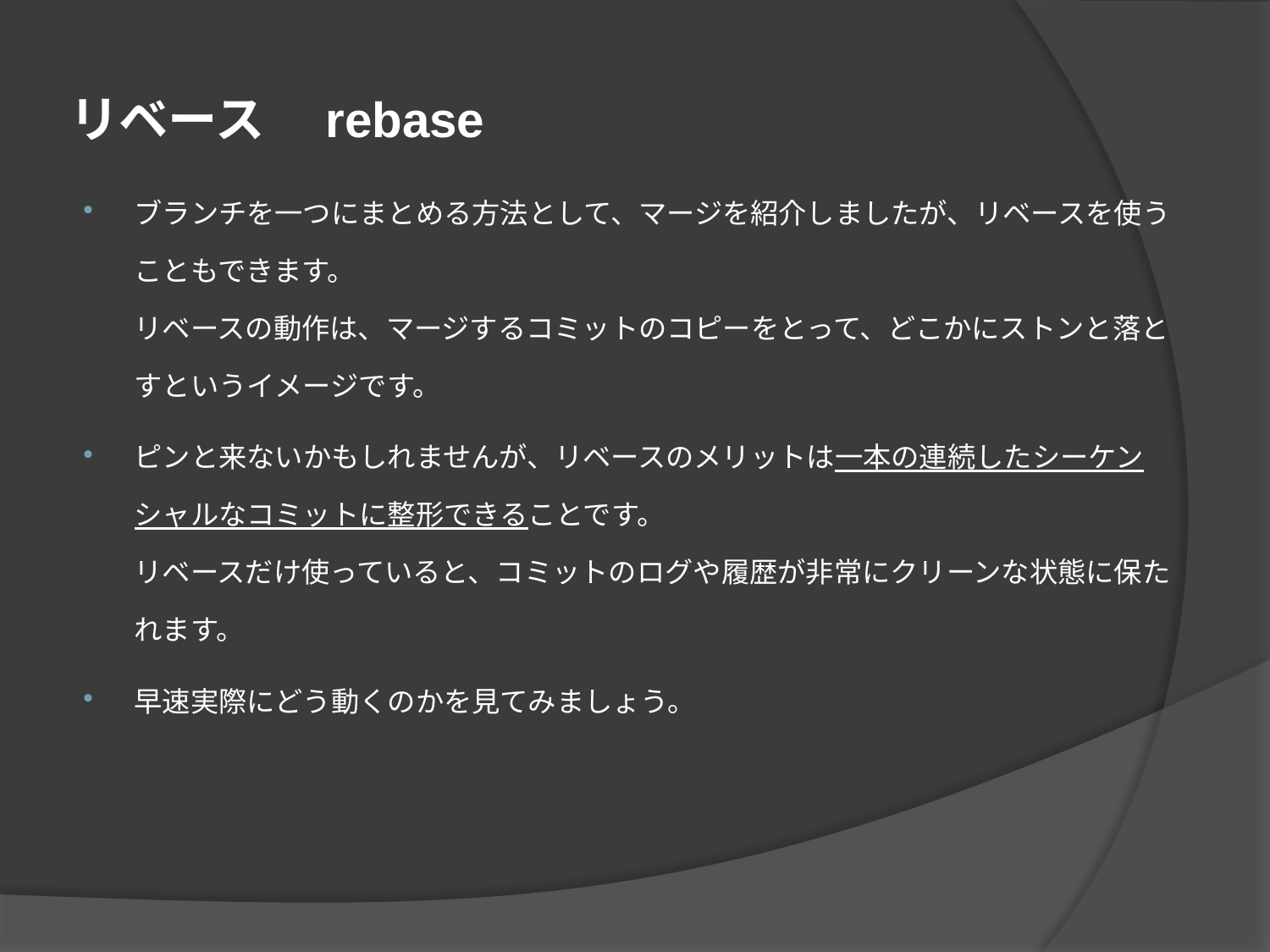

# リベース　rebase
ブランチを一つにまとめる方法として、マージを紹介しましたが、リベースを使うこともできます。
リベースの動作は、マージするコミットのコピーをとって、どこかにストンと落とすというイメージです。
ピンと来ないかもしれませんが、リベースのメリットは一本の連続したシーケンシャルなコミットに整形できることです。
リベースだけ使っていると、コミットのログや履歴が非常にクリーンな状態に保たれます。
早速実際にどう動くのかを見てみましょう。